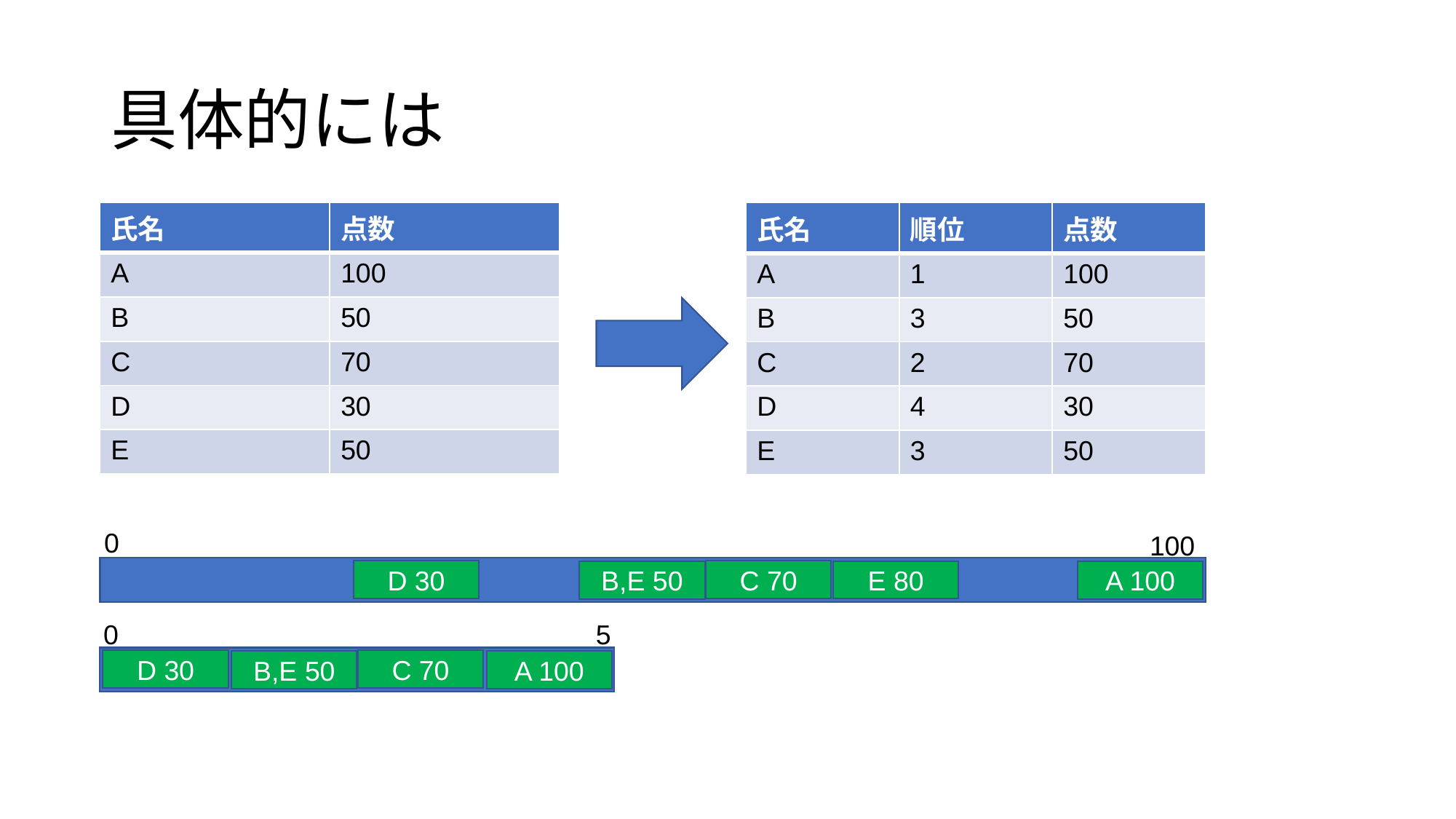

# 具体的には
| 氏名 | 点数 |
| --- | --- |
| A | 100 |
| B | 50 |
| C | 70 |
| D | 30 |
| E | 50 |
| 氏名 | 順位 | 点数 |
| --- | --- | --- |
| A | 1 | 100 |
| B | 3 | 50 |
| C | 2 | 70 |
| D | 4 | 30 |
| E | 3 | 50 |

0
100

D 30
C 70
E 80
A 100
B,E 50
0
5

D 30
C 70
A 100
B,E 50